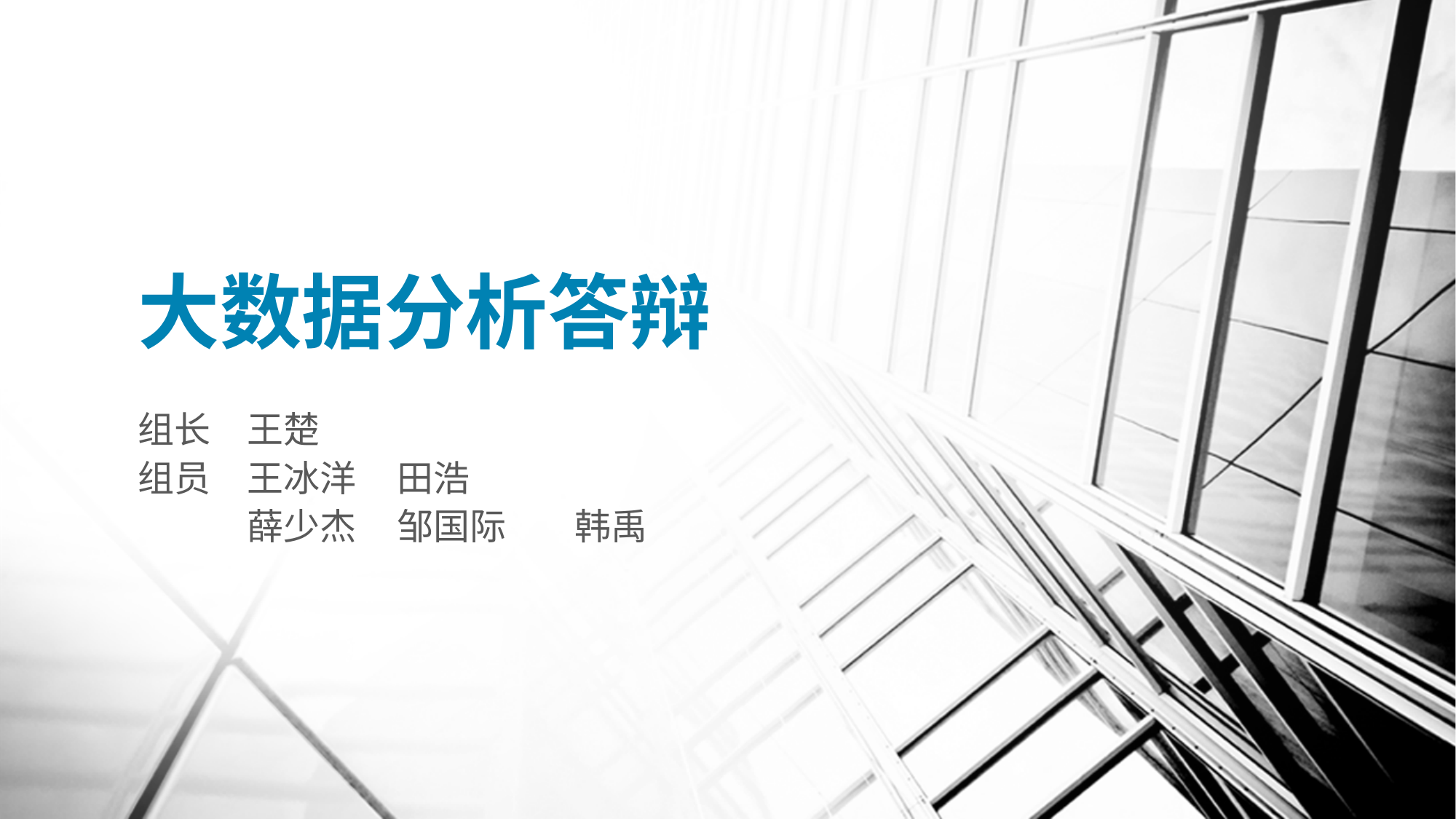

# 大数据分析答辩
组长	王楚
组员	王冰洋     田浩
	薛少杰     邹国际	韩禹